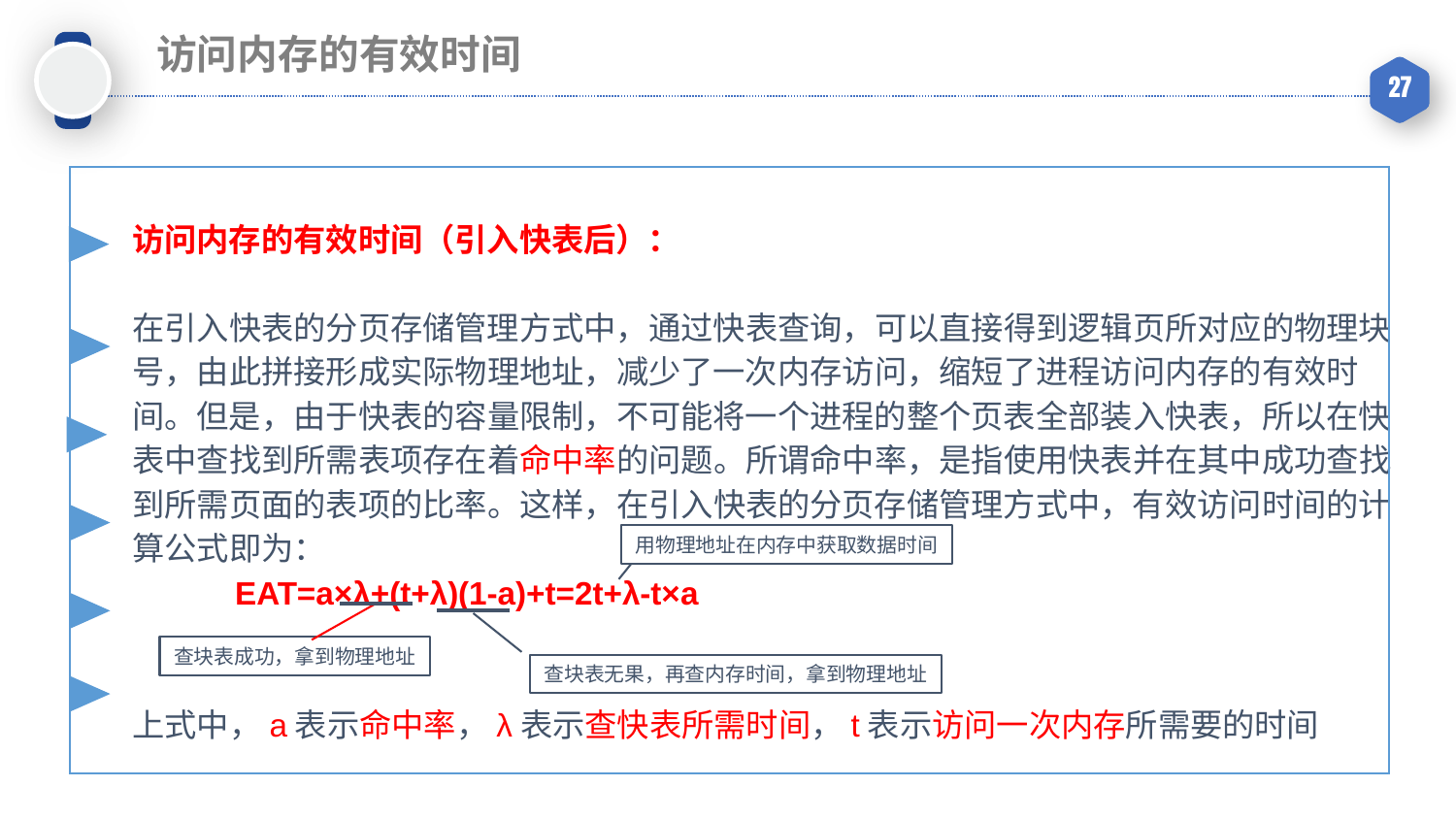

访问内存的有效时间

访问内存的有效时间（引入快表后）：

在引入快表的分页存储管理方式中，通过快表查询，可以直接得到逻辑页所对应的物理块号，由此拼接形成实际物理地址，减少了一次内存访问，缩短了进程访问内存的有效时间。但是，由于快表的容量限制，不可能将一个进程的整个页表全部装入快表，所以在快表中查找到所需表项存在着命中率的问题。所谓命中率，是指使用快表并在其中成功查找到所需页面的表项的比率。这样，在引入快表的分页存储管理方式中，有效访问时间的计算公式即为：
             EAT=а×λ+(t+λ)(1-а)+t=2t+λ-t×а

上式中，а表示命中率，λ表示查快表所需时间，t表示访问一次内存所需要的时间

用物理地址在内存中获取数据时间
查块表成功，拿到物理地址
查块表无果，再查内存时间，拿到物理地址